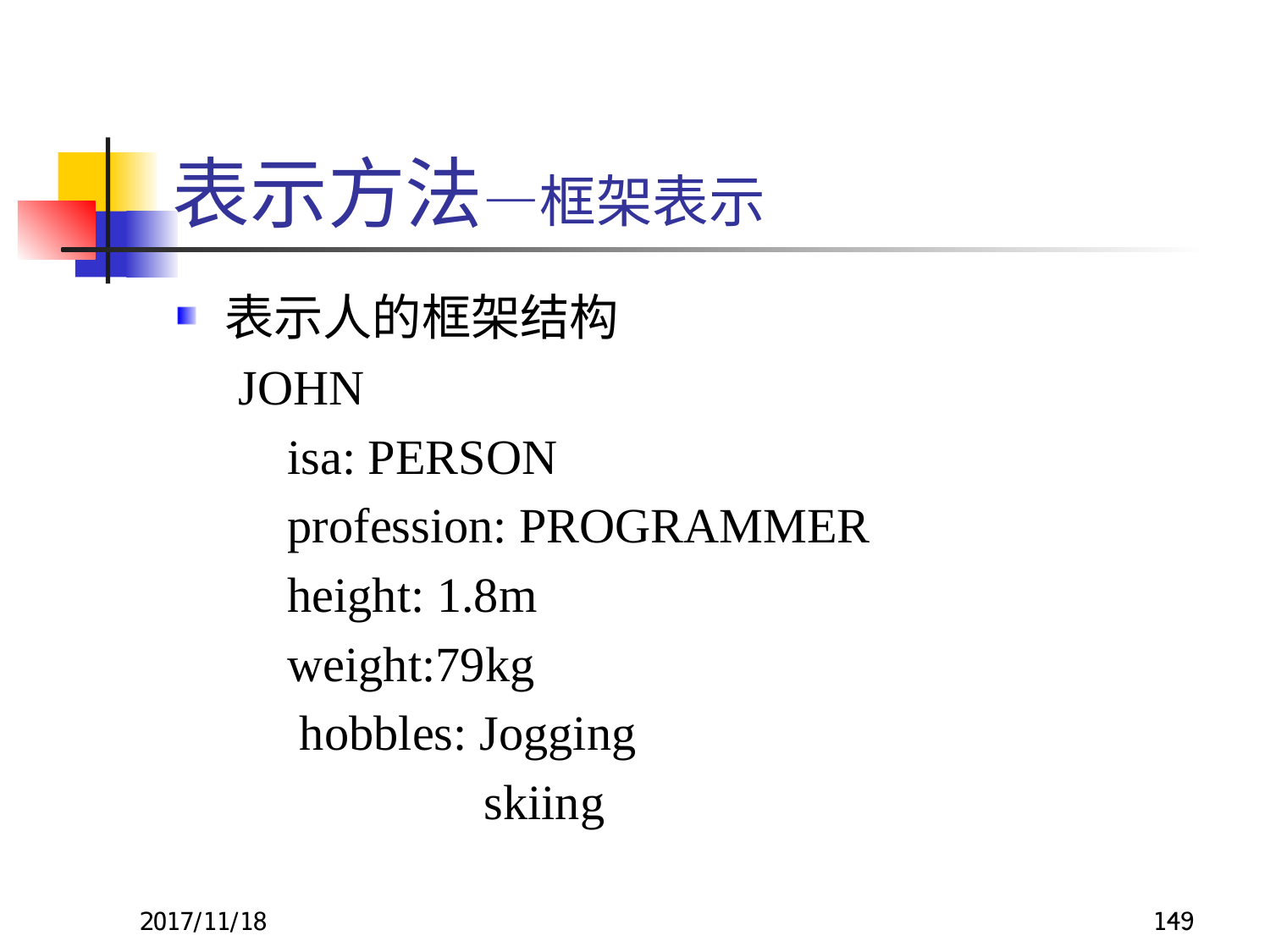

# 表示方法—框架表示
表示人的框架结构
     JOHN
         isa: PERSON
         profession: PROGRAMMER
         height: 1.8m
         weight:79kg
          hobbles: Jogging
                         skiing
2017/11/18
149